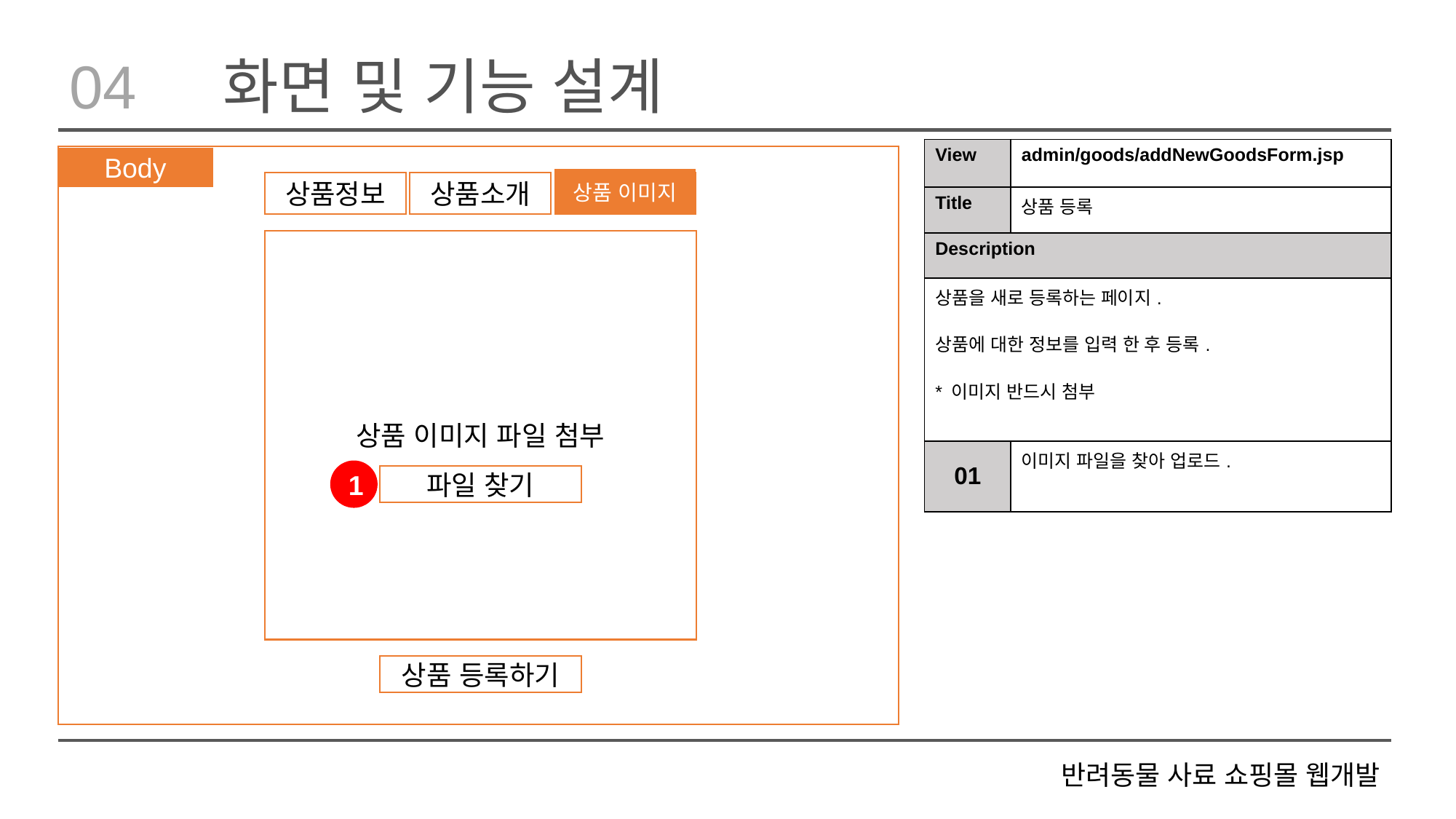

04
화면 및 기능 설계
| View | admin/goods/addNewGoodsForm.jsp |
| --- | --- |
| Title | 상품 등록 |
| Description |  |
| 상품을 새로 등록하는 페이지. 상품에 대한 정보를 입력 한 후 등록. \* 이미지 반드시 첨부 |  |
| 01 | 이미지 파일을 찾아 업로드. |

Body
상품 이미지
상품정보
상품소개
상품이미지
상품 이미지 파일 첨부
1
파일 찾기
상품 등록하기
반려동물 사료 쇼핑몰 웹개발